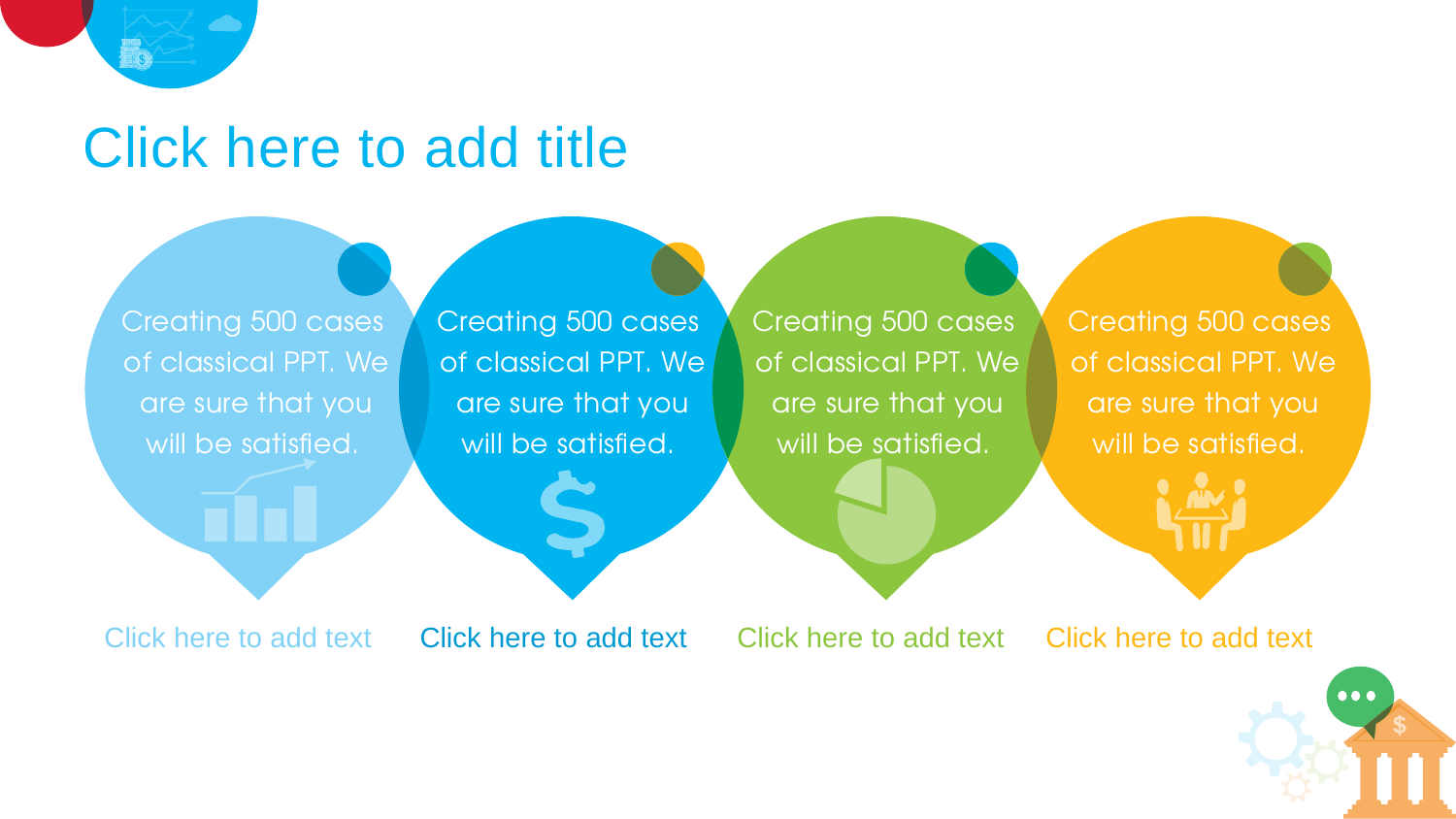

Click here to add title

Creating 500 cases
of classical PPT. We
 are sure that you
will be satisfied.

Creating 500 cases
of classical PPT. We
 are sure that you
will be satisfied.

Creating 500 cases
of classical PPT. We
 are sure that you
will be satisfied.

### Chart

| Category | 销售额 |
|---|---|
| 第一季度 | 80.0 |
| 第二季度 | 20.0 |
| 第三季度 | None |
| 第四季度 | None |

Creating 500 cases
of classical PPT. We
 are sure that you
will be satisfied.

Click here to add text
Click here to add text
Click here to add text
Click here to add text